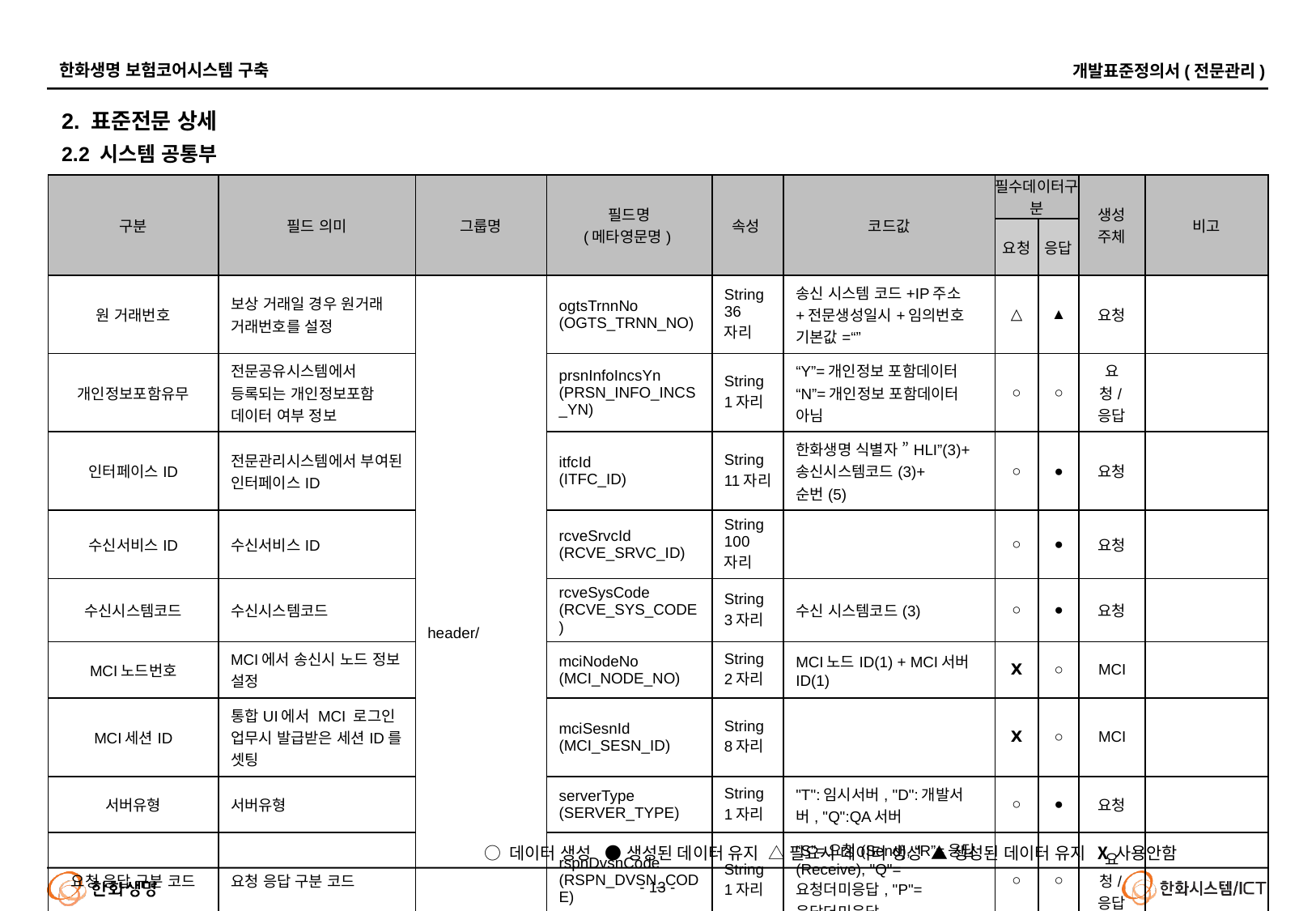

# 2. 표준전문 상세 2.2 시스템 공통부
| 구분 | 필드 의미 | 그룹명 | 필드명 (메타영문명) | 속성 | 코드값 | 필수데이터구분 |  | 생성 주체 | 비고 |
| --- | --- | --- | --- | --- | --- | --- | --- | --- | --- |
|  |  |  |  |  |  | 요청 | 응답 |  |  |
| 원 거래번호 | 보상 거래일 경우 원거래 거래번호를 설정 | header/ | ogtsTrnnNo (OGTS\_TRNN\_NO) | String 36자리 | 송신 시스템 코드+IP주소+전문생성일시+임의번호 기본값=“” | △ | ▲ | 요청 |  |
| 개인정보포함유무 | 전문공유시스템에서 등록되는 개인정보포함 데이터 여부 정보 |  | prsnInfoIncsYn (PRSN\_INFO\_INCS\_YN) | String 1자리 | “Y”=개인정보 포함데이터 “N”=개인정보 포함데이터 아님 | ○ | ○ | 요청/응답 |  |
| 인터페이스ID | 전문관리시스템에서 부여된 인터페이스ID |  | itfcId (ITFC\_ID) | String 11자리 | 한화생명 식별자 ”HLI”(3)+ 송신시스템코드(3)+ 순번(5) | ○ | ● | 요청 |  |
| 수신서비스ID | 수신서비스ID |  | rcveSrvcId (RCVE\_SRVC\_ID) | String 100자리 |  | ○ | ● | 요청 |  |
| 수신시스템코드 | 수신시스템코드 |  | rcveSysCode (RCVE\_SYS\_CODE) | String3자리 | 수신 시스템코드(3) | ○ | ● | 요청 |  |
| MCI노드번호 | MCI에서 송신시 노드 정보 설정 |  | mciNodeNo (MCI\_NODE\_NO) | String2자리 | MCI노드ID(1) + MCI서버ID(1) | Ⅹ | ○ | MCI |  |
| MCI세션ID | 통합UI에서 MCI 로그인 업무시 발급받은 세션ID를 셋팅 |  | mciSesnId (MCI\_SESN\_ID) | String8자리 |  | Ⅹ | ○ | MCI |  |
| 서버유형 | 서버유형 |  | serverType (SERVER\_TYPE) | String 1자리 | "T":임시서버, "D":개발서버, "Q":QA서버 | ○ | ● | 요청 |  |
| 요청 응답 구분 코드 | 요청 응답 구분 코드 |  | rspnDvsnCode (RSPN\_DVSN\_CODE) | String 1자리 | “S”=요청(Send), “R”=응답(Receive), "Q"=요청더미응답, "P"=응답더미응답 | ○ | ○ | 요청/응답 |  |
| 당타발구분코드 | 외부 구분 코드 |  | extlDvsnCode (EXTL\_DVSN\_CODE) | String 1자리 | “1”=타발, “2”=당발 | △ | ▲ | 요청 |  |
○ 데이터 생성   ● 생성된 데이터 유지  △ 필요시 데이터 생성  ▲ 생성된 데이터 유지  Ⅹ 사용안함